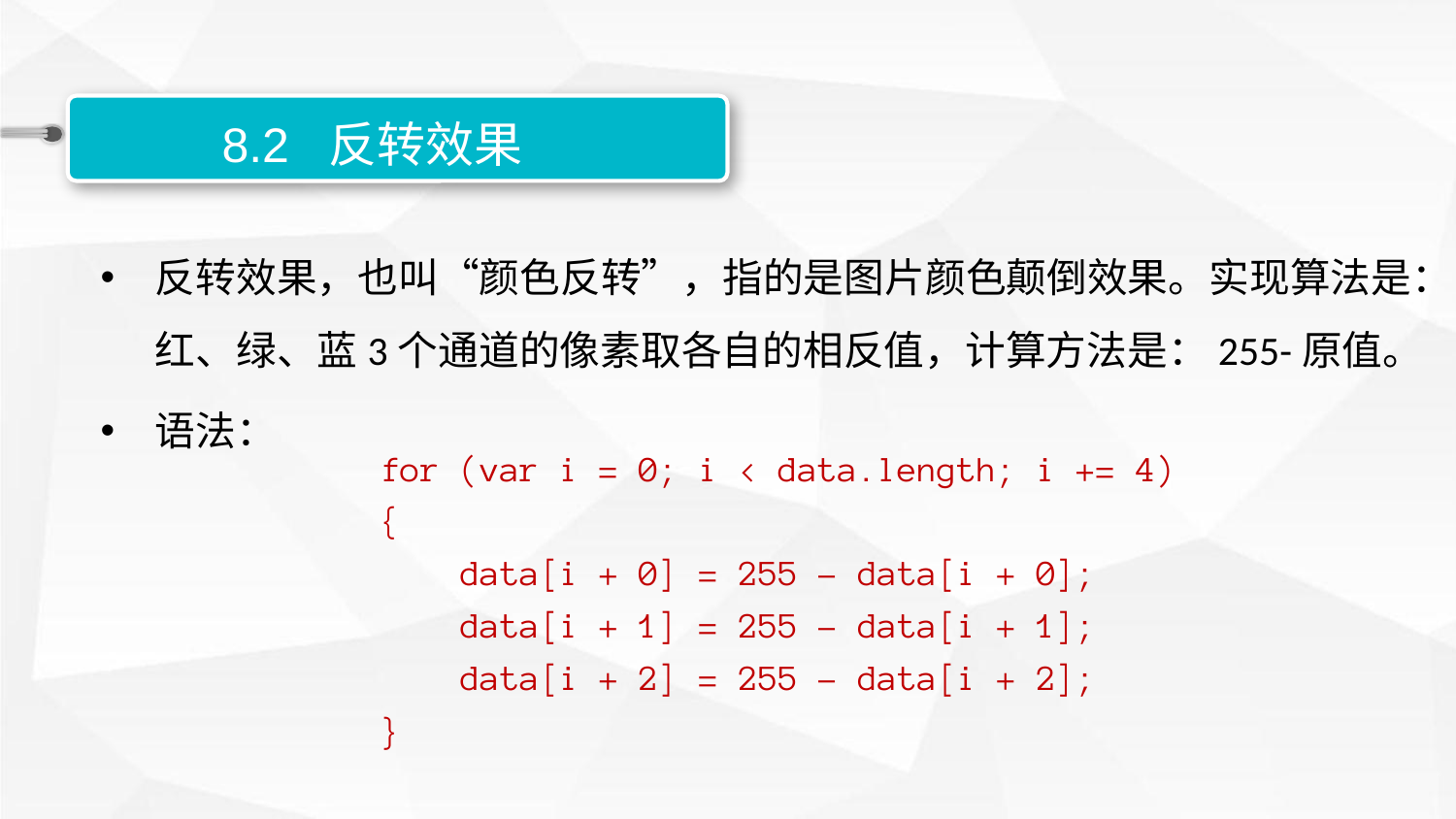

8.2  反转效果

反转效果，也叫“颜色反转”，指的是图片颜色颠倒效果。实现算法是：红、绿、蓝3个通道的像素取各自的相反值，计算方法是：255-原值。
语法：
for (var i = 0; i < data.length; i += 4)
{
    data[i + 0] = 255 - data[i + 0];
    data[i + 1] = 255 - data[i + 1];
    data[i + 2] = 255 - data[i + 2];
}